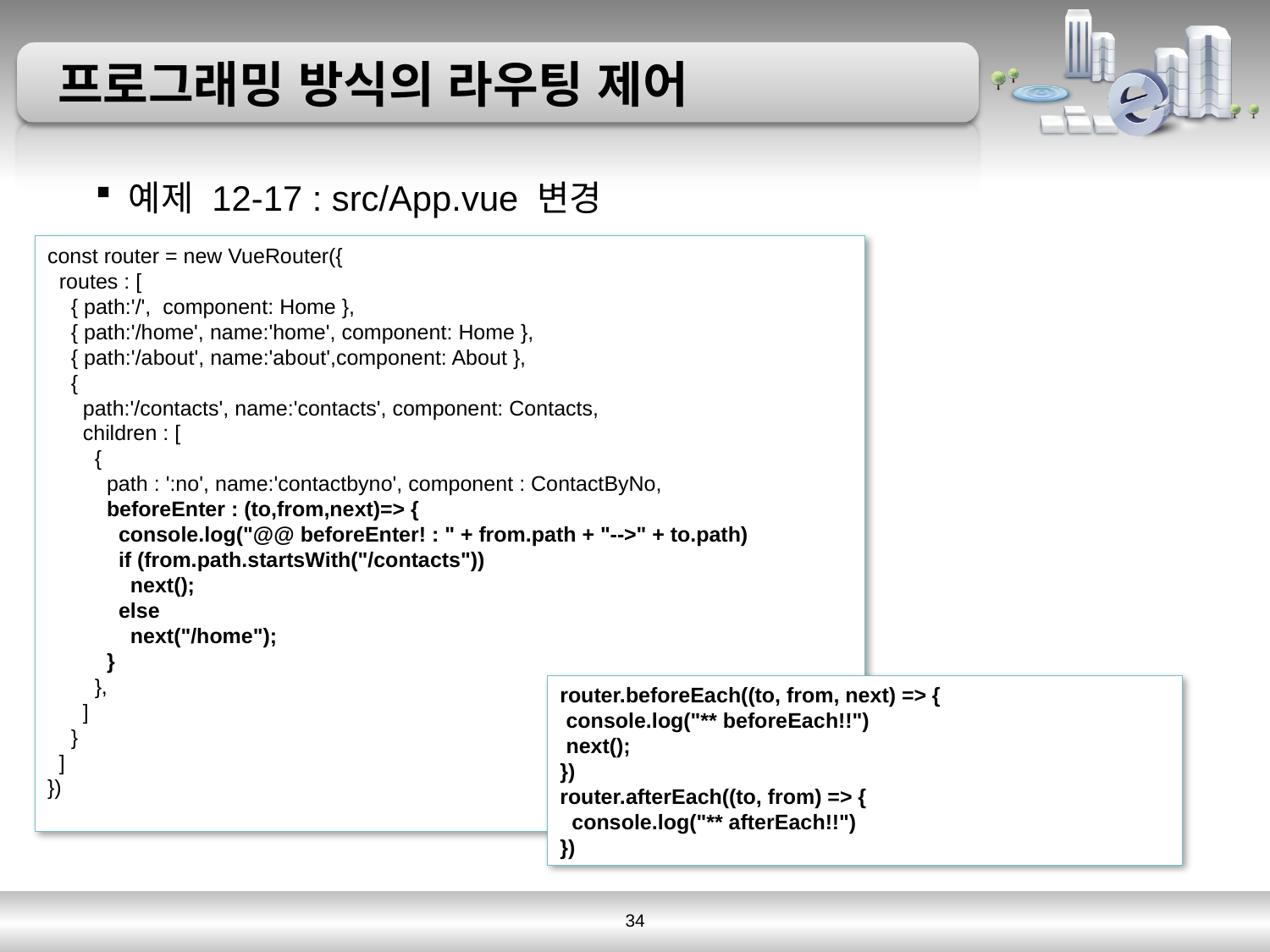

# 프로그래밍 방식의 라우팅 제어
예제 12-17 : src/App.vue 변경
const router = new VueRouter({
  routes : [
    { path:'/',  component: Home },
    { path:'/home', name:'home', component: Home },
    { path:'/about', name:'about',component: About },
    {
      path:'/contacts', name:'contacts', component: Contacts,
      children : [
        {
          path : ':no', name:'contactbyno', component : ContactByNo,
          beforeEnter : (to,from,next)=> {
            console.log("@@ beforeEnter! : " + from.path + "-->" + to.path)
            if (from.path.startsWith("/contacts"))
              next();
            else
              next("/home");
          }
        },
      ]
    }
  ]
})

router.beforeEach((to, from, next) => {
 console.log("** beforeEach!!")
 next();
})
router.afterEach((to, from) => {
  console.log("** afterEach!!")
})